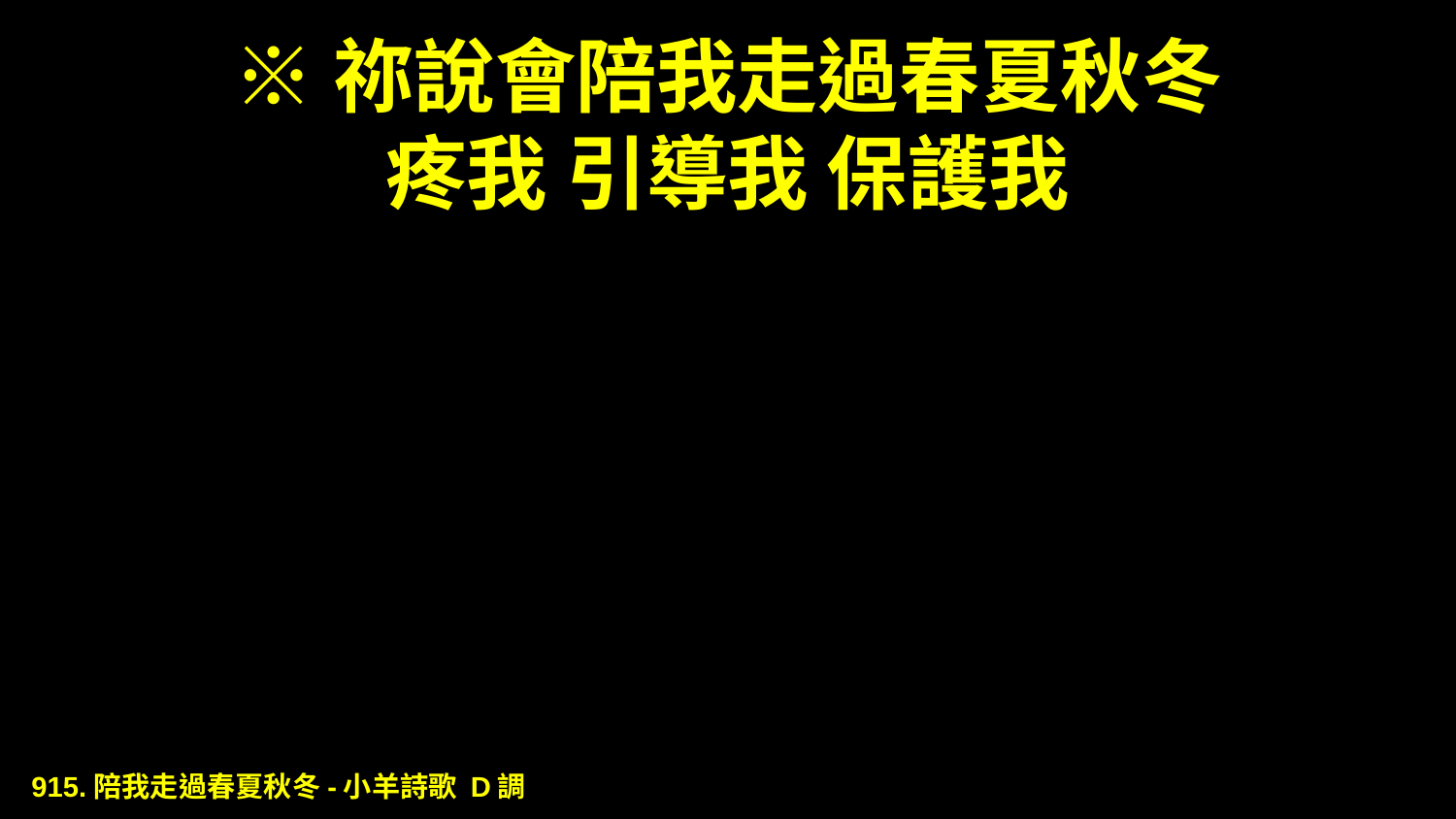

# ※祢說會陪我走過春夏秋冬 疼我 引導我 保護我
915.陪我走過春夏秋冬-小羊詩歌 D調